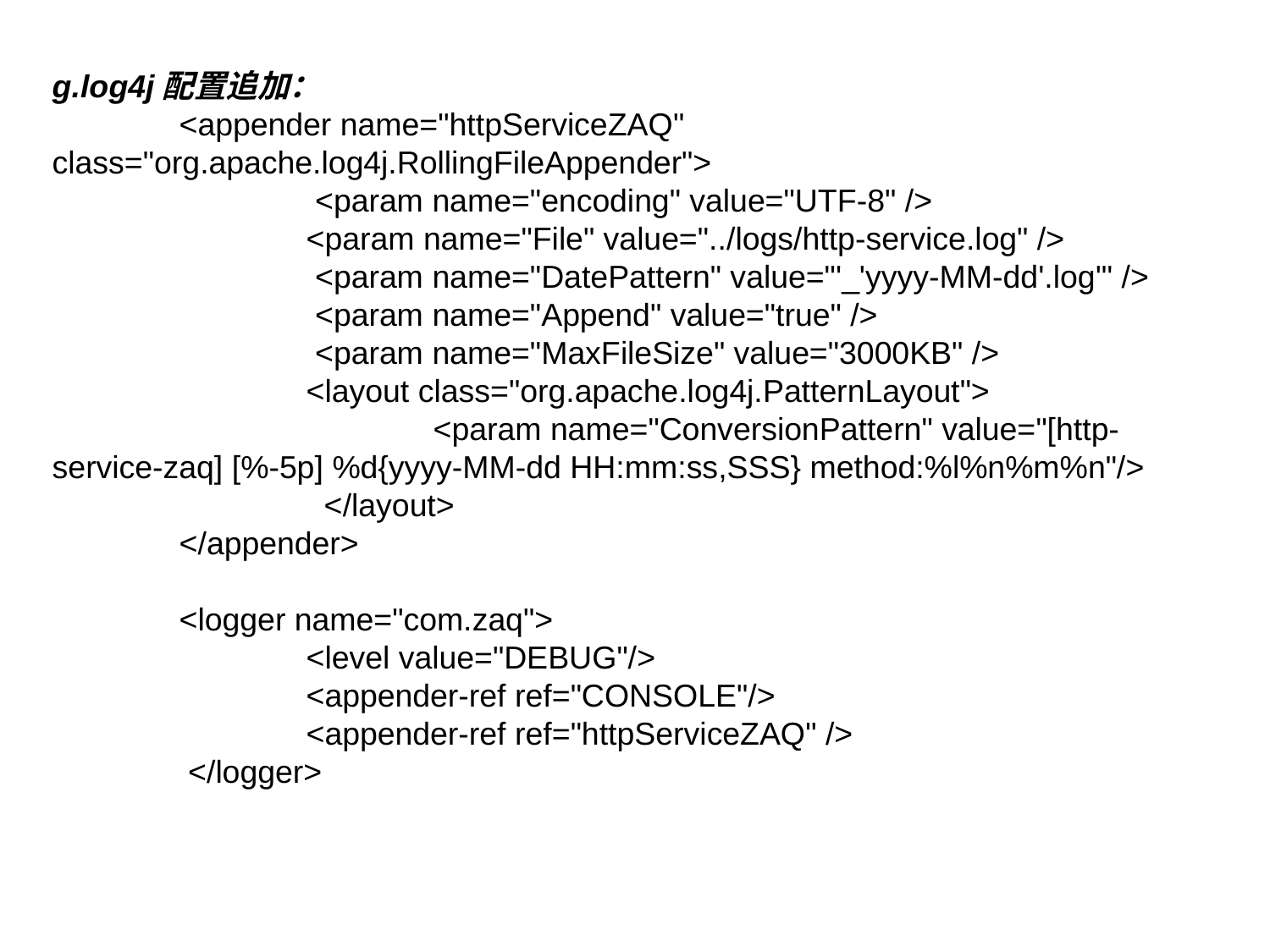

g.log4j配置追加：
	<appender name="httpServiceZAQ" 		class="org.apache.log4j.RollingFileAppender">
       		 <param name="encoding" value="UTF-8" />
    		<param name="File" value="../logs/http-service.log" />
   		 <param name="DatePattern" value="'_'yyyy-MM-dd'.log'" />
   		 <param name="Append" value="true" />
   		 <param name="MaxFileSize" value="3000KB" />
    		<layout class="org.apache.log4j.PatternLayout">
     		 	<param name="ConversionPattern" value="[http-service-zaq] [%-5p] %d{yyyy-MM-dd HH:mm:ss,SSS} method:%l%n%m%n"/>
  		  </layout>
    	</appender>

	<logger name="com.zaq">
     	 	<level value="DEBUG"/>
        		<appender-ref ref="CONSOLE"/>
        		<appender-ref ref="httpServiceZAQ" />
   	 </logger>